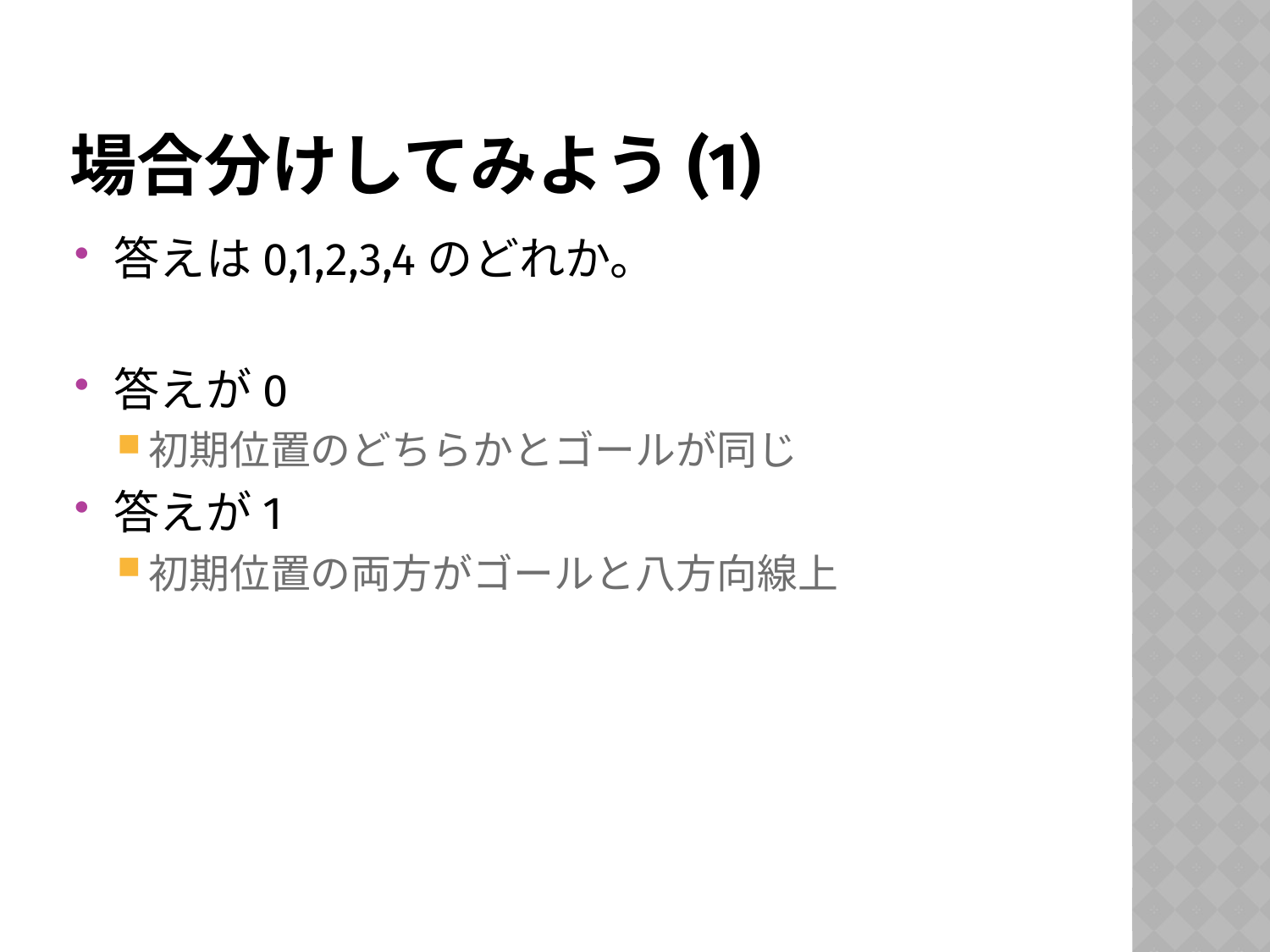

# 場合分けしてみよう(1)
答えは0,1,2,3,4のどれか。

答えが0
初期位置のどちらかとゴールが同じ
答えが1
初期位置の両方がゴールと八方向線上